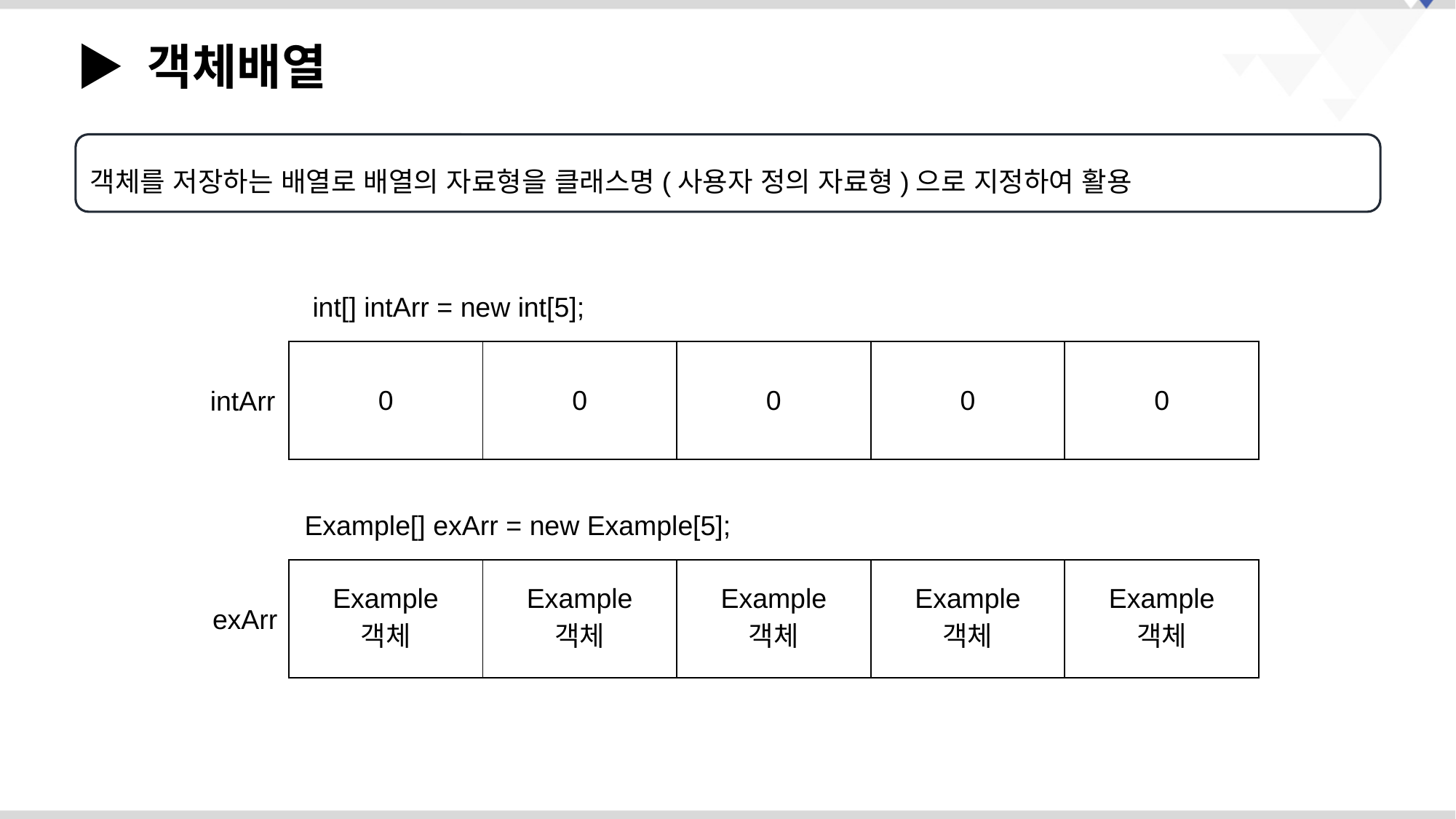

▶ 객체배열
객체를 저장하는 배열로 배열의 자료형을 클래스명(사용자 정의 자료형)으로 지정하여 활용
int[] intArr = new int[5];
| 0 | 0 | 0 | 0 | 0 |
| --- | --- | --- | --- | --- |
intArr
Example[] exArr = new Example[5];
| Example 객체 | Example 객체 | Example 객체 | Example 객체 | Example 객체 |
| --- | --- | --- | --- | --- |
exArr